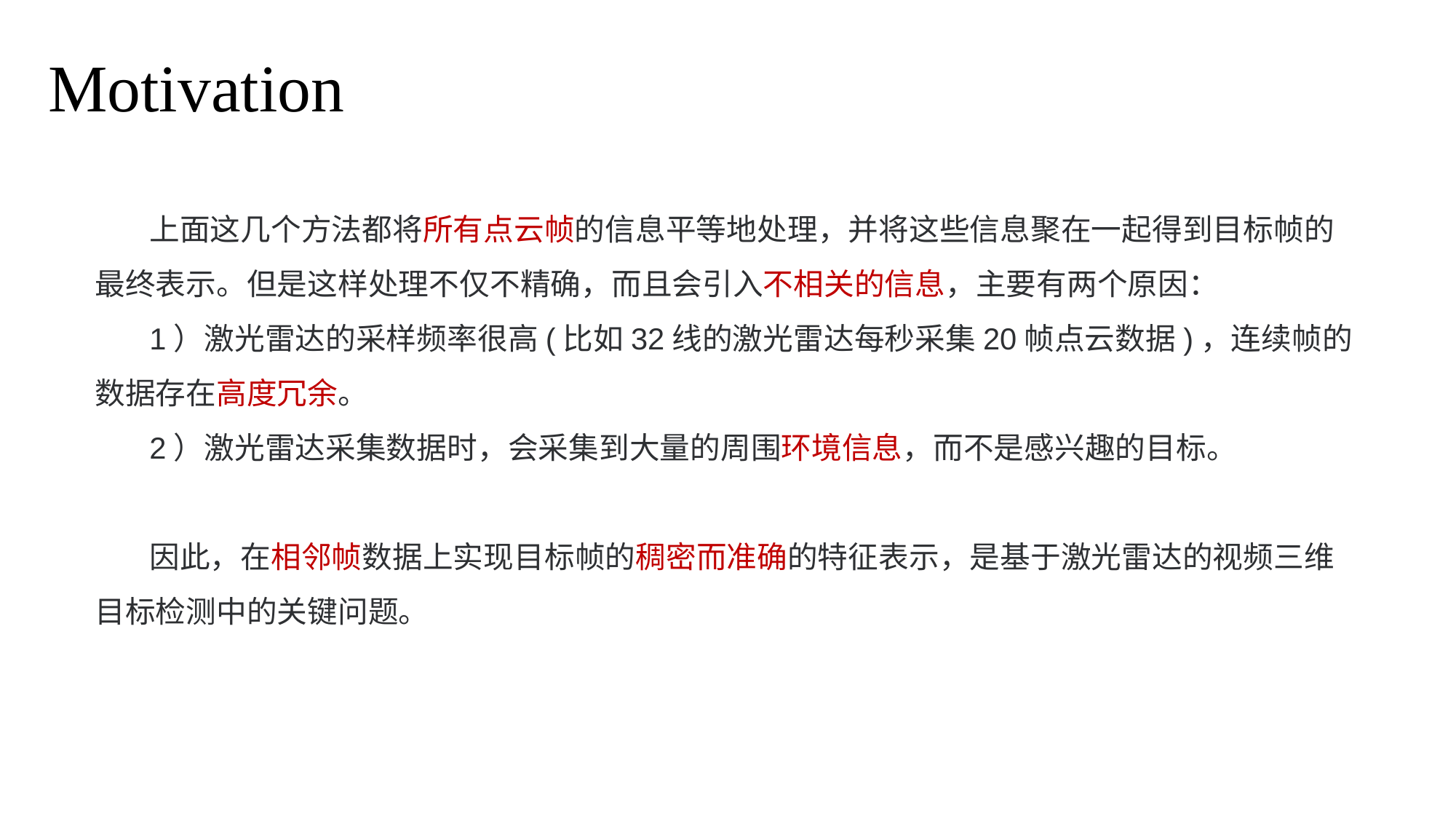

Motivation
上面这几个方法都将所有点云帧的信息平等地处理，并将这些信息聚在一起得到目标帧的最终表示。但是这样处理不仅不精确，而且会引入不相关的信息，主要有两个原因：
1）激光雷达的采样频率很高(比如32线的激光雷达每秒采集20帧点云数据)，连续帧的数据存在高度冗余。
2）激光雷达采集数据时，会采集到大量的周围环境信息，而不是感兴趣的目标。

因此，在相邻帧数据上实现目标帧的稠密而准确的特征表示，是基于激光雷达的视频三维目标检测中的关键问题。